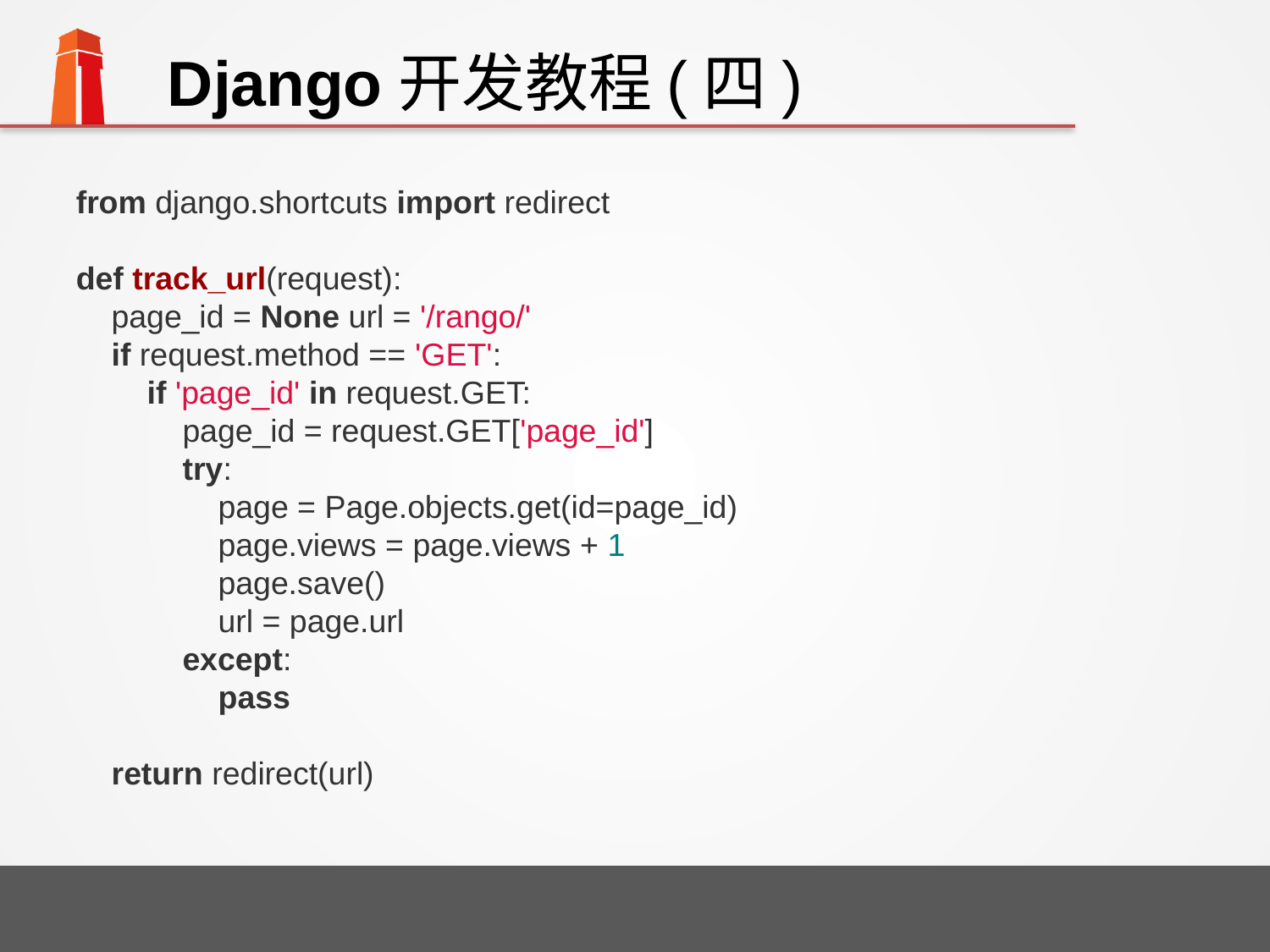

# Django开发教程(四)
from django.shortcuts import redirect

def track_url(request):
    page_id = None url = '/rango/'
    if request.method == 'GET':
        if 'page_id' in request.GET:
            page_id = request.GET['page_id']
            try:
                page = Page.objects.get(id=page_id)
                page.views = page.views + 1
                page.save()
                url = page.url
            except:
                pass

    return redirect(url)